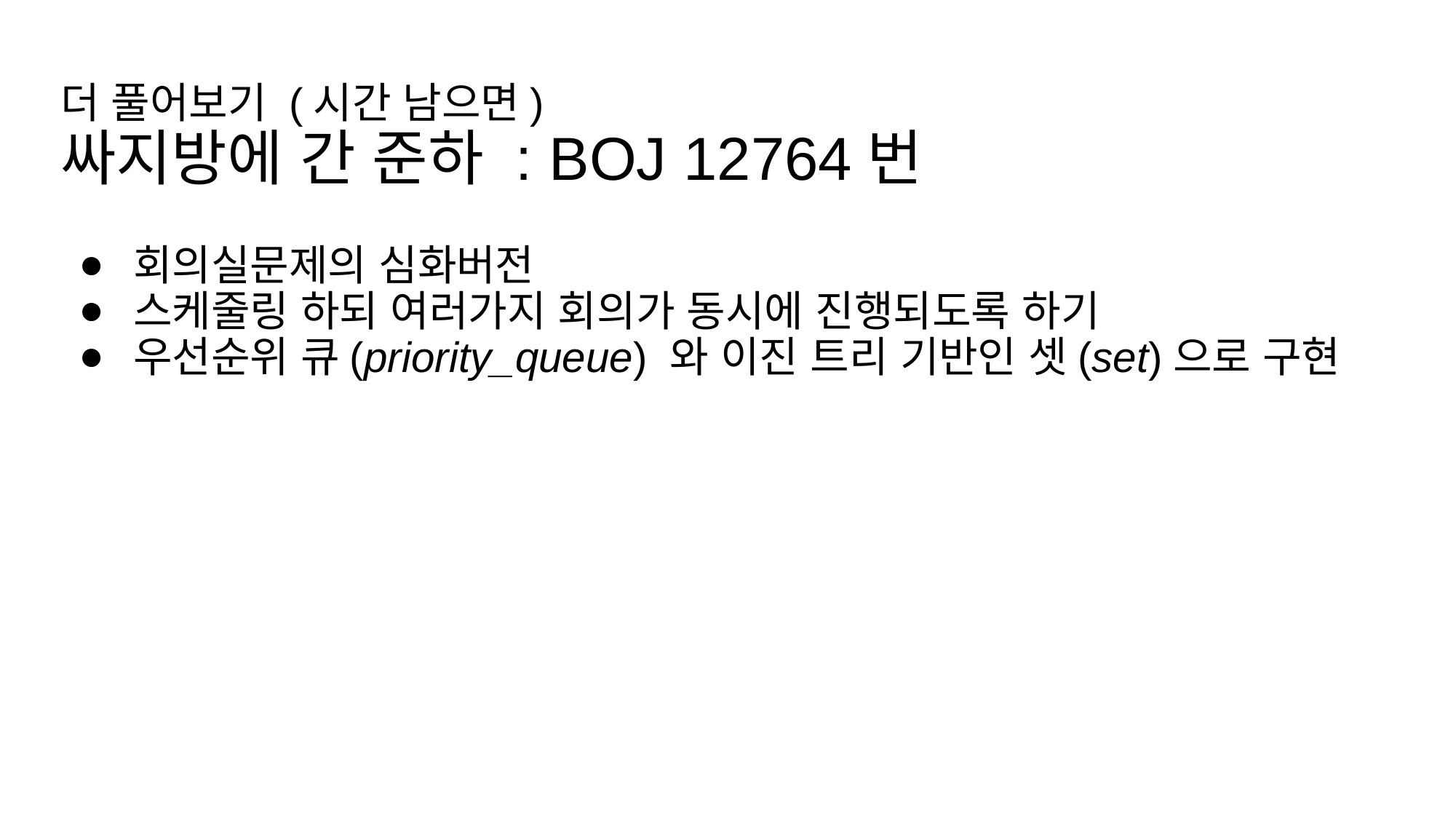

# 더 풀어보기 (시간 남으면)  싸지방에 간 준하 : BOJ 12764번
회의실문제의 심화버전
스케줄링 하되 여러가지 회의가 동시에 진행되도록 하기
우선순위 큐(priority_queue) 와 이진 트리 기반인 셋(set)으로 구현